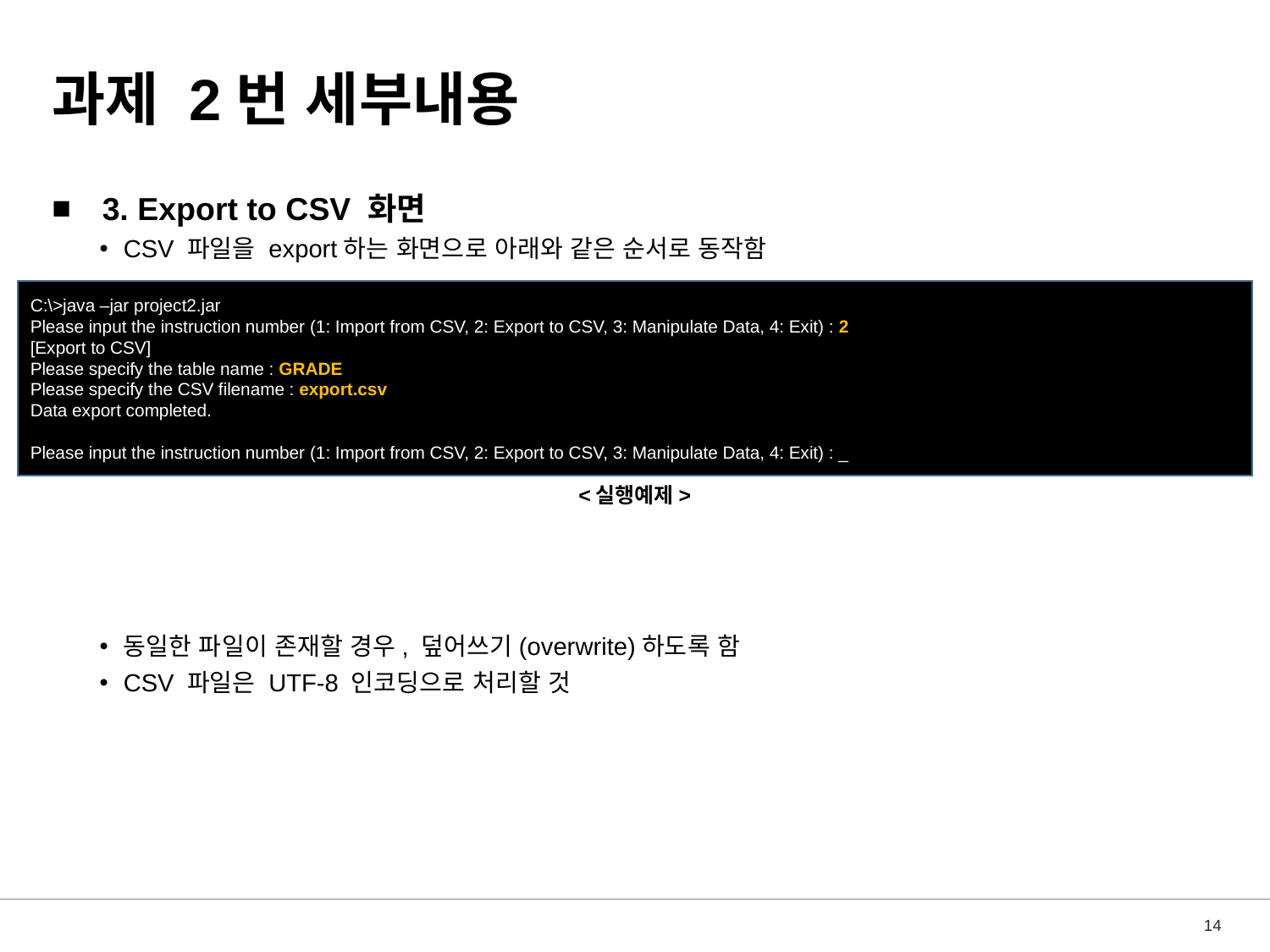

# 과제 2번 세부내용
3. Export to CSV 화면
CSV 파일을 export하는 화면으로 아래와 같은 순서로 동작함

동일한 파일이 존재할 경우, 덮어쓰기(overwrite)하도록 함
CSV 파일은 UTF-8 인코딩으로 처리할 것
C:\>java –jar project2.jar
Please input the instruction number (1: Import from CSV, 2: Export to CSV, 3: Manipulate Data, 4: Exit) : 2
[Export to CSV]
Please specify the table name : GRADE
Please specify the CSV filename : export.csv
Data export completed.

Please input the instruction number (1: Import from CSV, 2: Export to CSV, 3: Manipulate Data, 4: Exit) : _
<실행예제>
14